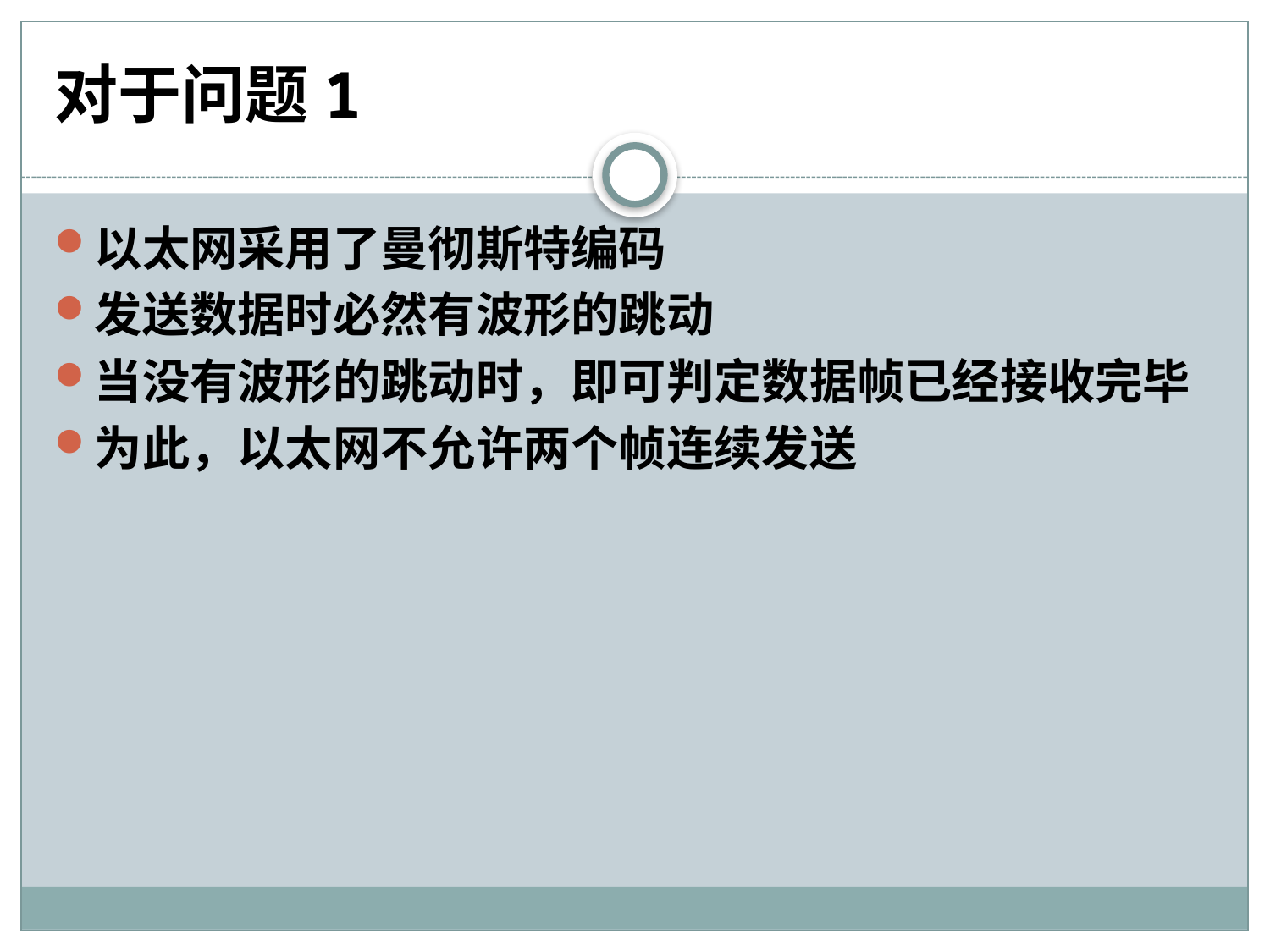

# 对于问题1
以太网采用了曼彻斯特编码
发送数据时必然有波形的跳动
当没有波形的跳动时，即可判定数据帧已经接收完毕
为此，以太网不允许两个帧连续发送